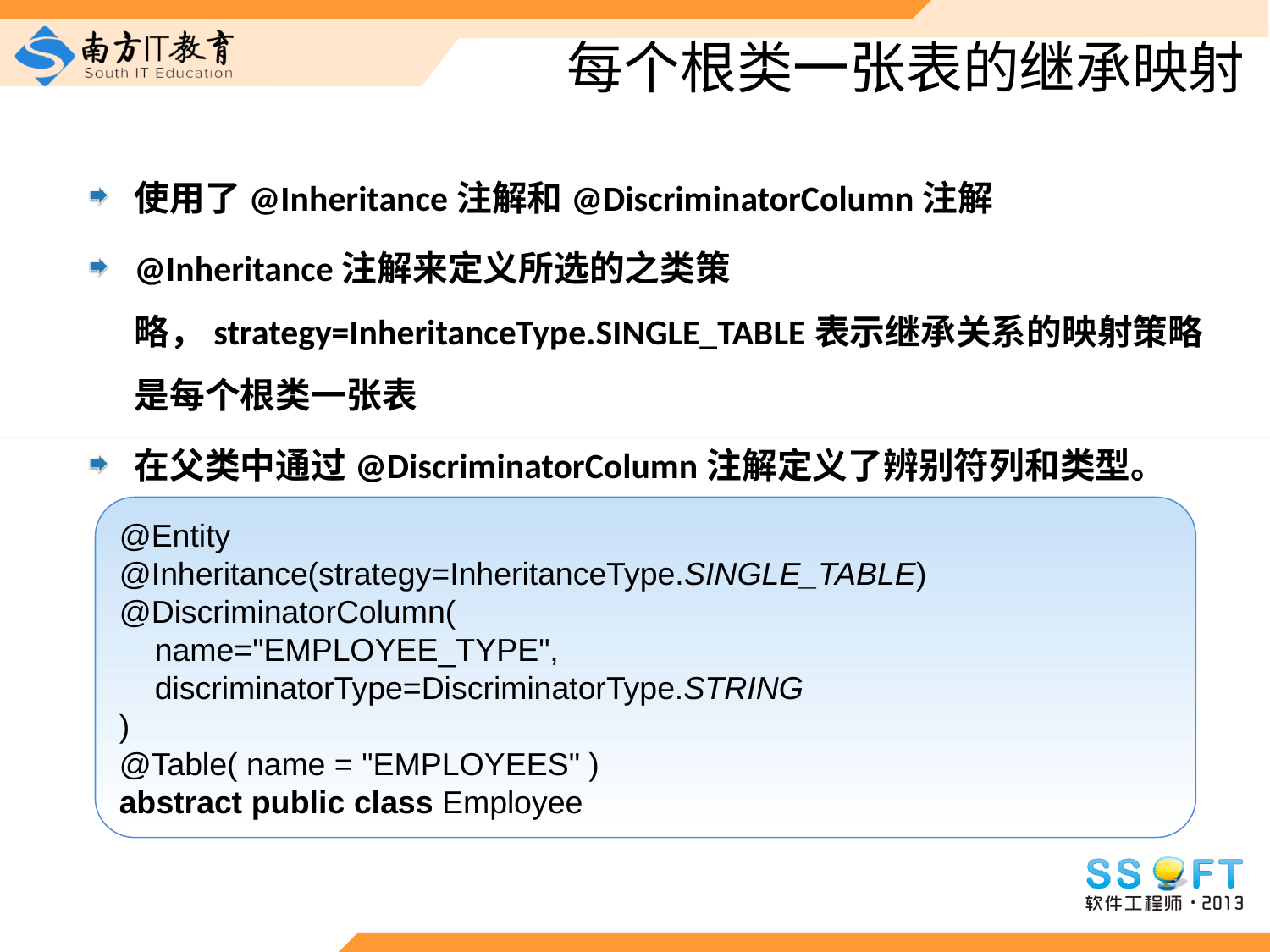

# 每个根类一张表的继承映射
使用了@Inheritance注解和@DiscriminatorColumn注解
@Inheritance注解来定义所选的之类策略，strategy=InheritanceType.SINGLE_TABLE表示继承关系的映射策略是每个根类一张表
在父类中通过@DiscriminatorColumn注解定义了辨别符列和类型。

@Entity
@Inheritance(strategy=InheritanceType.SINGLE_TABLE)
@DiscriminatorColumn(
    name="EMPLOYEE_TYPE",
    discriminatorType=DiscriminatorType.STRING
)
@Table( name = "EMPLOYEES" )
abstract public class Employee